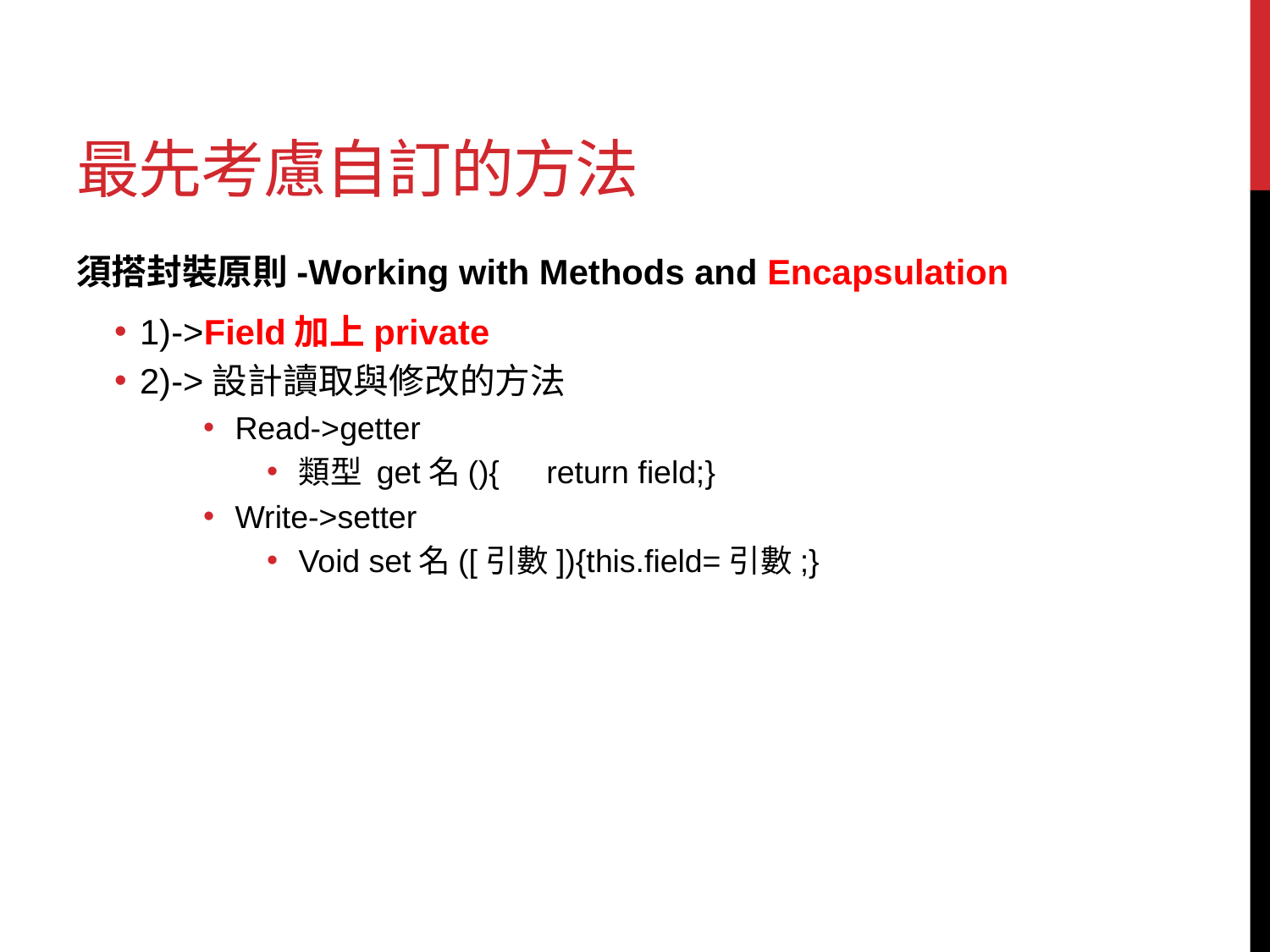

# 最先考慮自訂的方法
須搭封裝原則-Working with Methods and Encapsulation
1)->Field加上private
2)->設計讀取與修改的方法
Read->getter
類型 get名(){　return field;}
Write->setter
Void set名([引數]){this.field=引數;}